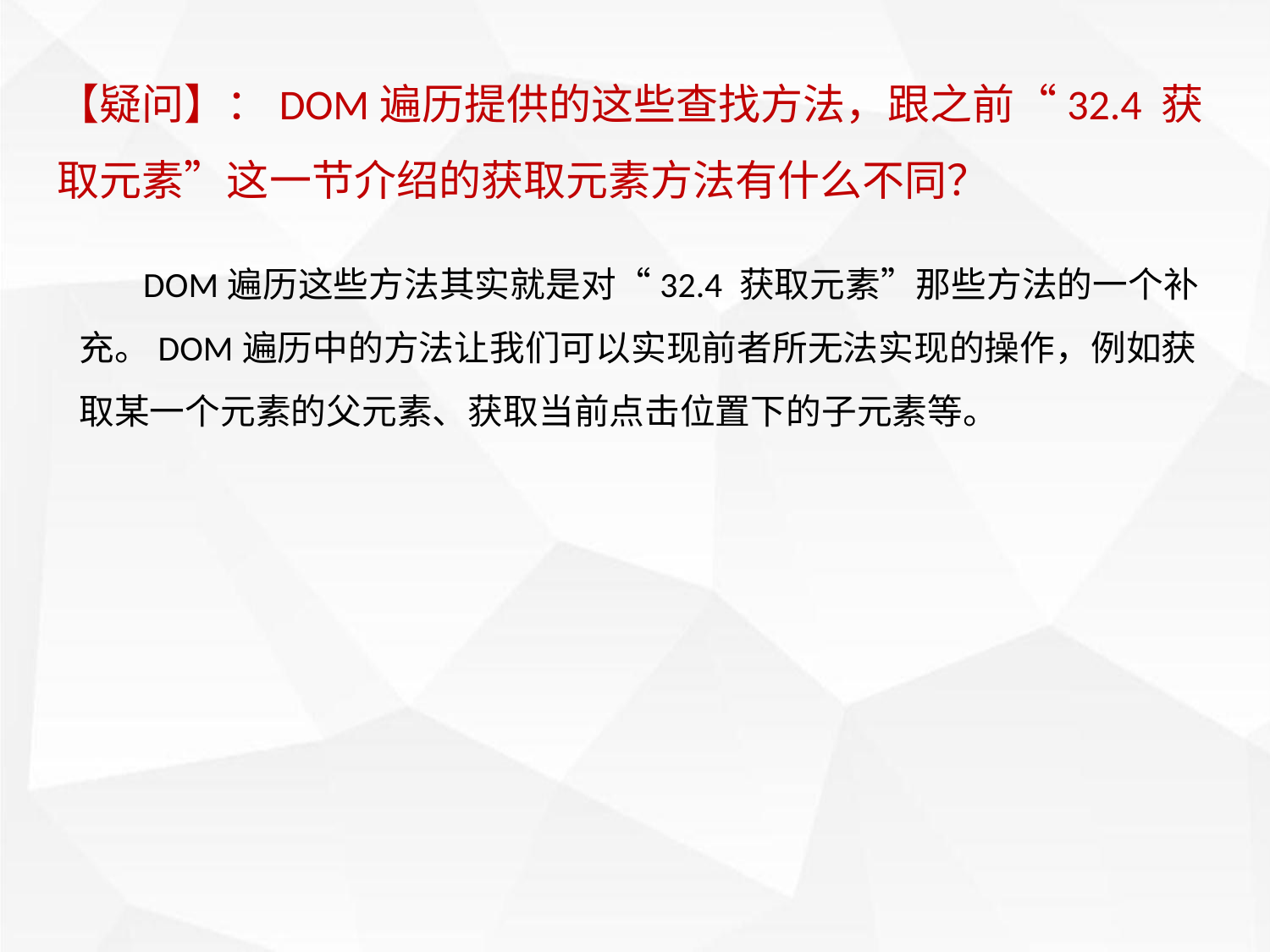

【疑问】：DOM遍历提供的这些查找方法，跟之前“32.4 获取元素”这一节介绍的获取元素方法有什么不同？
        DOM遍历这些方法其实就是对“32.4 获取元素”那些方法的一个补充。DOM遍历中的方法让我们可以实现前者所无法实现的操作，例如获取某一个元素的父元素、获取当前点击位置下的子元素等。